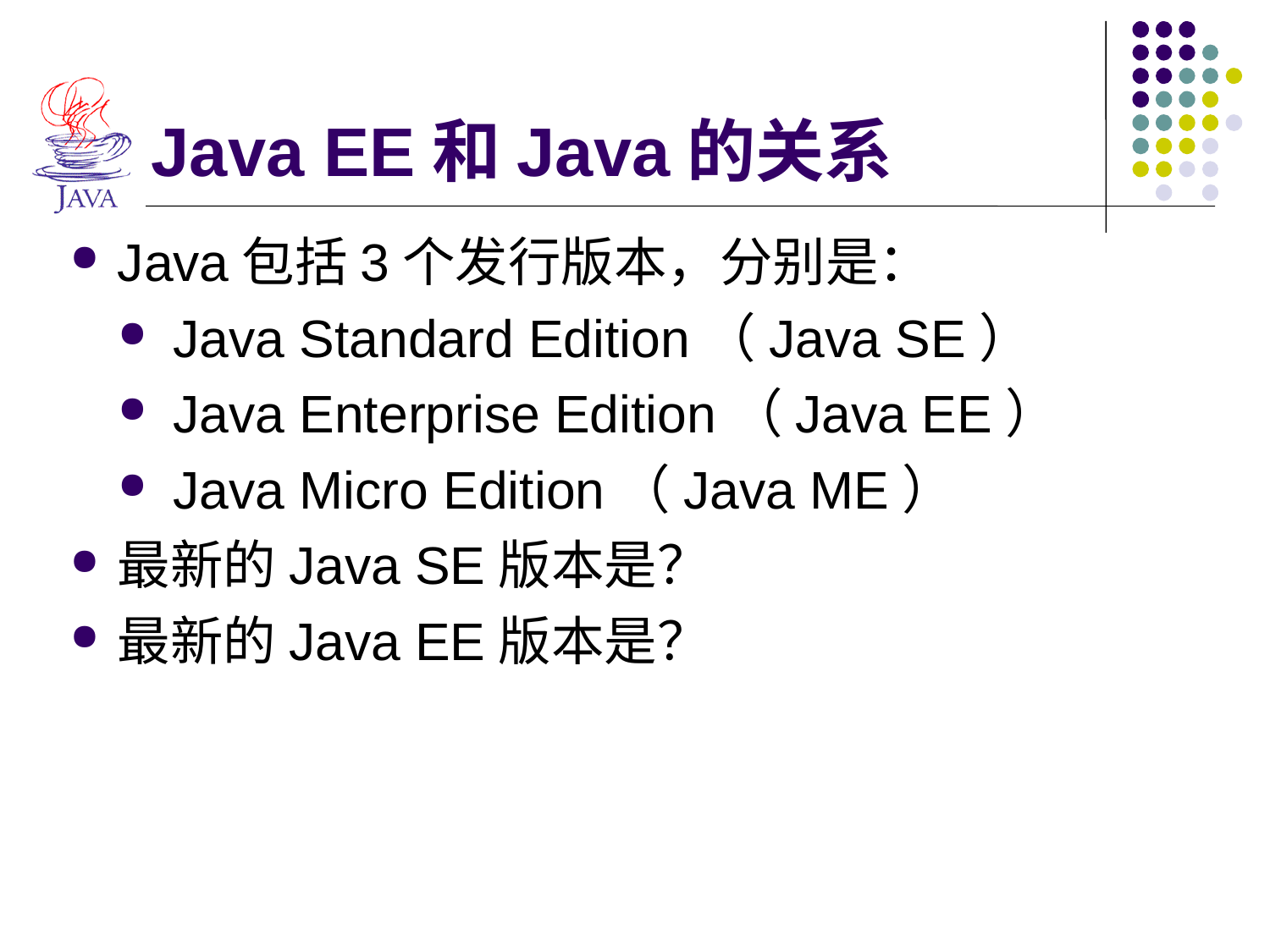

# Java EE和Java的关系
Java包括3个发行版本，分别是：
Java Standard Edition（Java SE）
Java Enterprise Edition（Java EE）
Java Micro Edition（Java ME）
最新的Java SE版本是？
最新的Java EE版本是？